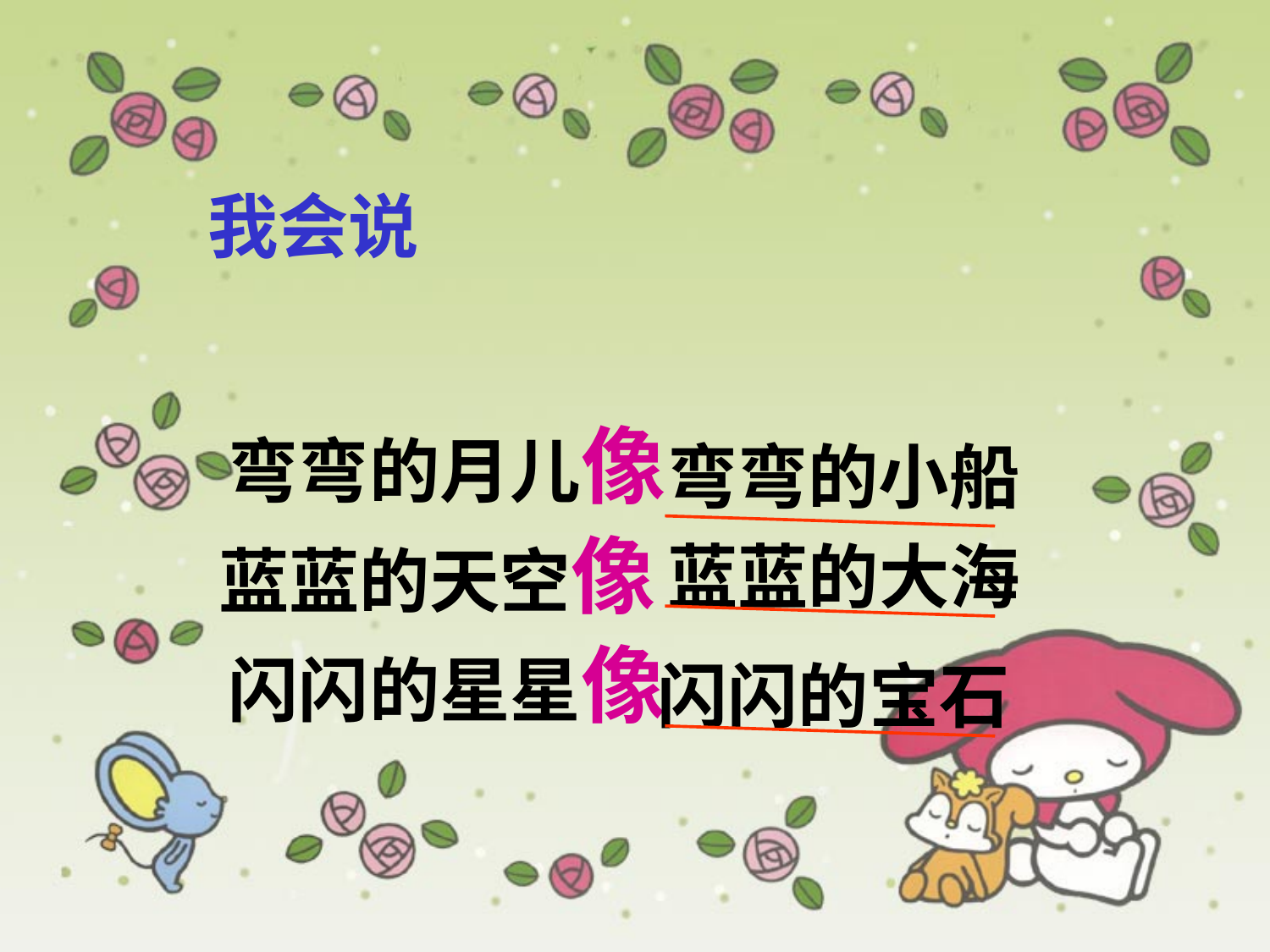

我会说
弯弯的月儿像
弯弯的小船
蓝蓝的天空像

蓝蓝的大海

闪闪的星星像
闪闪的宝石